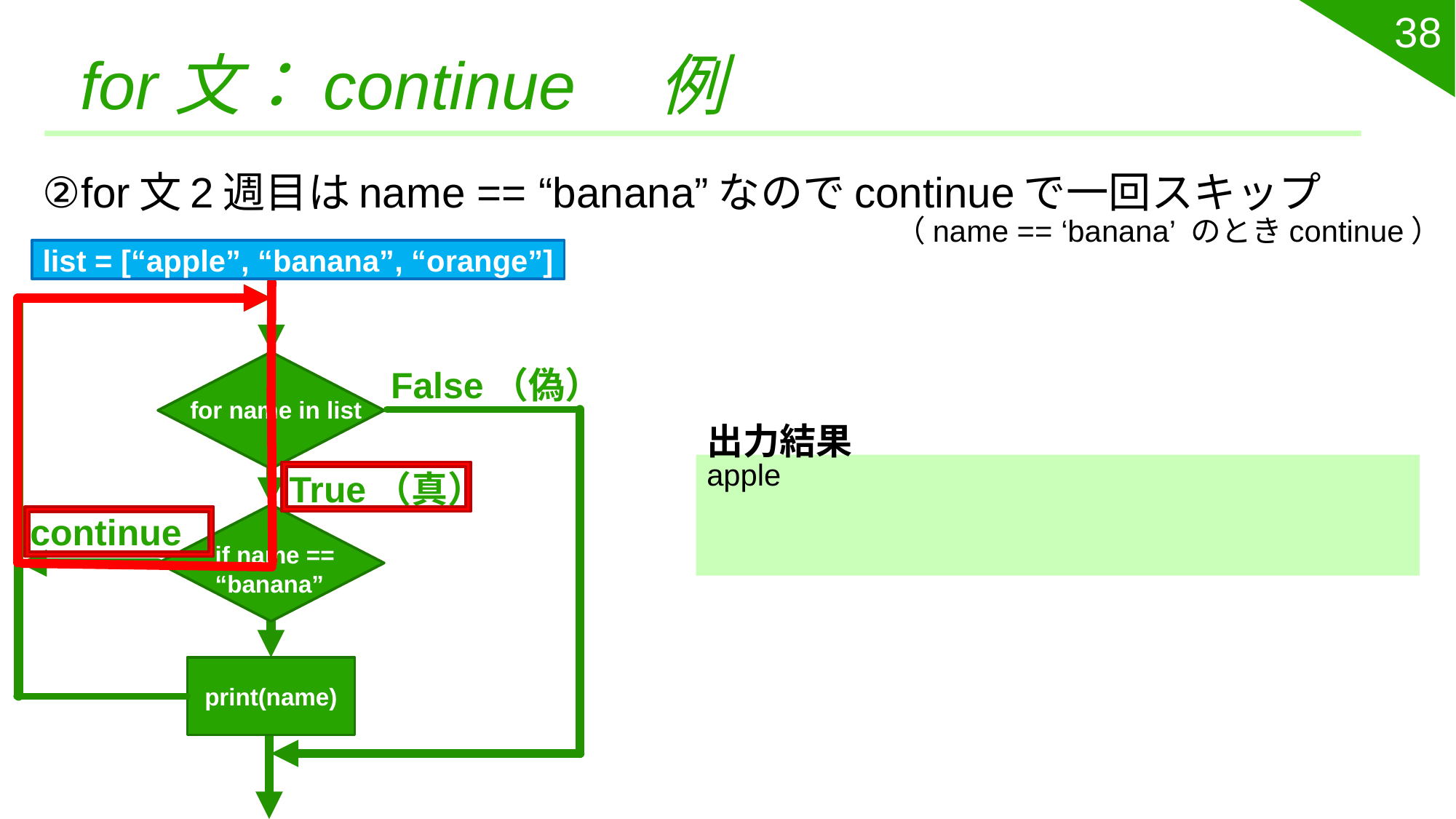

38
# for文：continue　例
②for文2週目はname == “banana”なのでcontinueで一回スキップ
（name == ‘banana’ のときcontinue）
list = [“apple”, “banana”, “orange”]

False（偽）
for name in list
出力結果
apple

True（真）

continue

if name == “banana”
print(name)